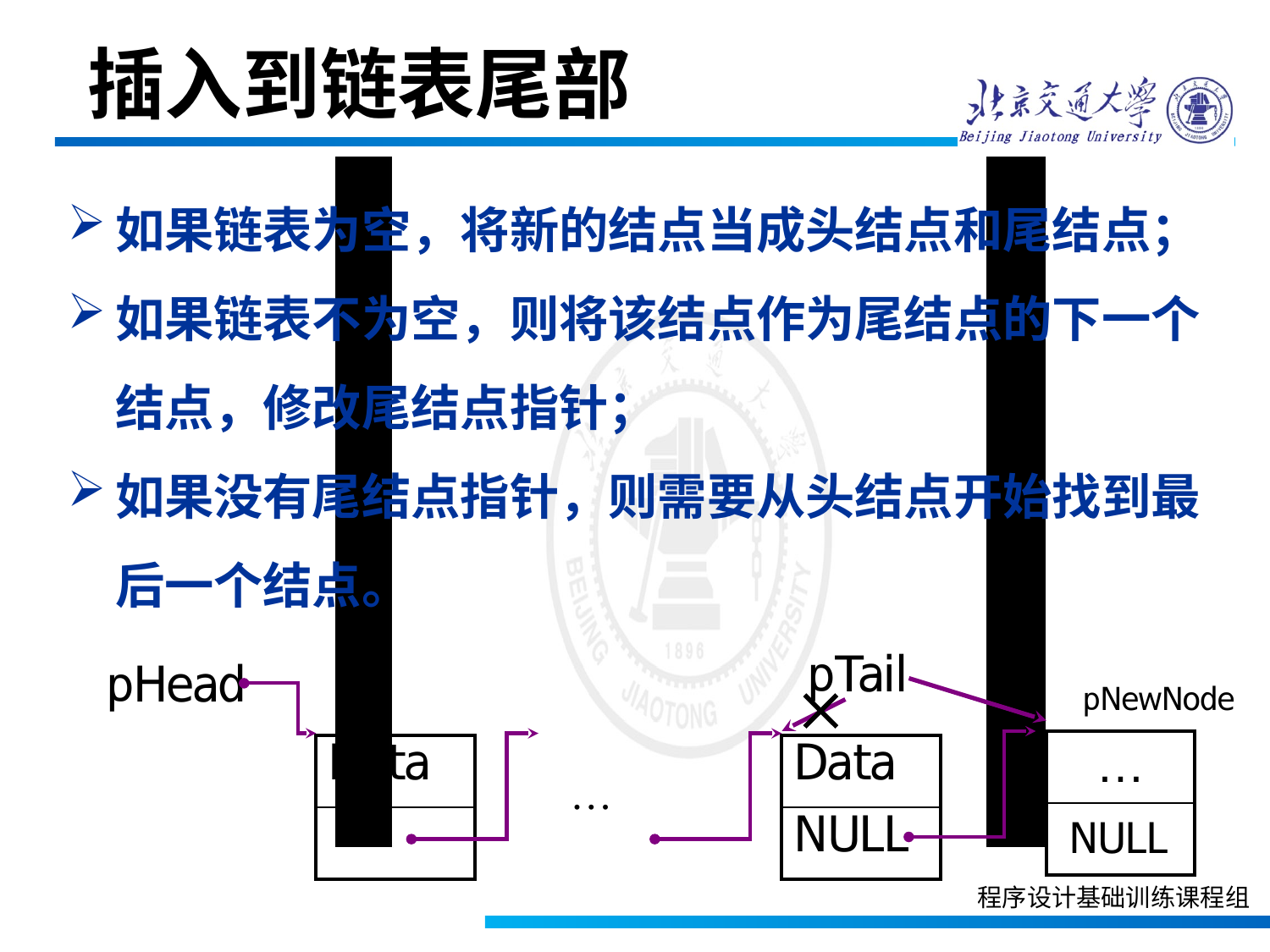

插入到链表尾部
如果链表为空，将新的结点当成头结点和尾结点；
如果链表不为空，则将该结点作为尾结点的下一个结点，修改尾结点指针；
如果没有尾结点指针，则需要从头结点开始找到最后一个结点。
pTail
pHead
×

pNewNode

| … |
| --- |
|  |

…
| Data |
| --- |
|  |
| Data |
| --- |
| NULL |
NULL
程序设计基础训练课程组